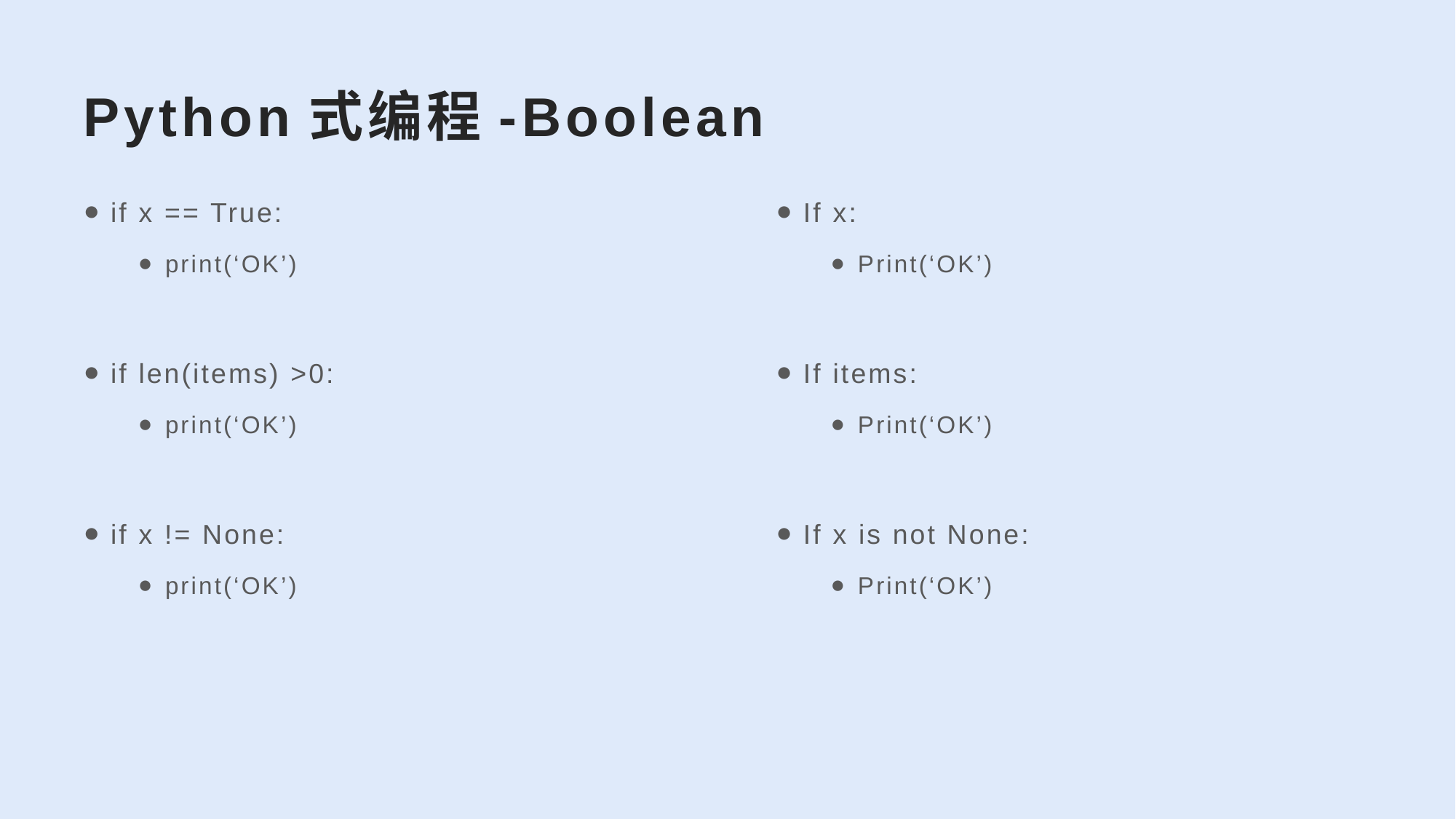

# Python式编程-Boolean
if x == True:
print(‘OK’)

if len(items) >0:
print(‘OK’)

if x != None:
print(‘OK’)
If x:
Print(‘OK’)

If items:
Print(‘OK’)

If x is not None:
Print(‘OK’)